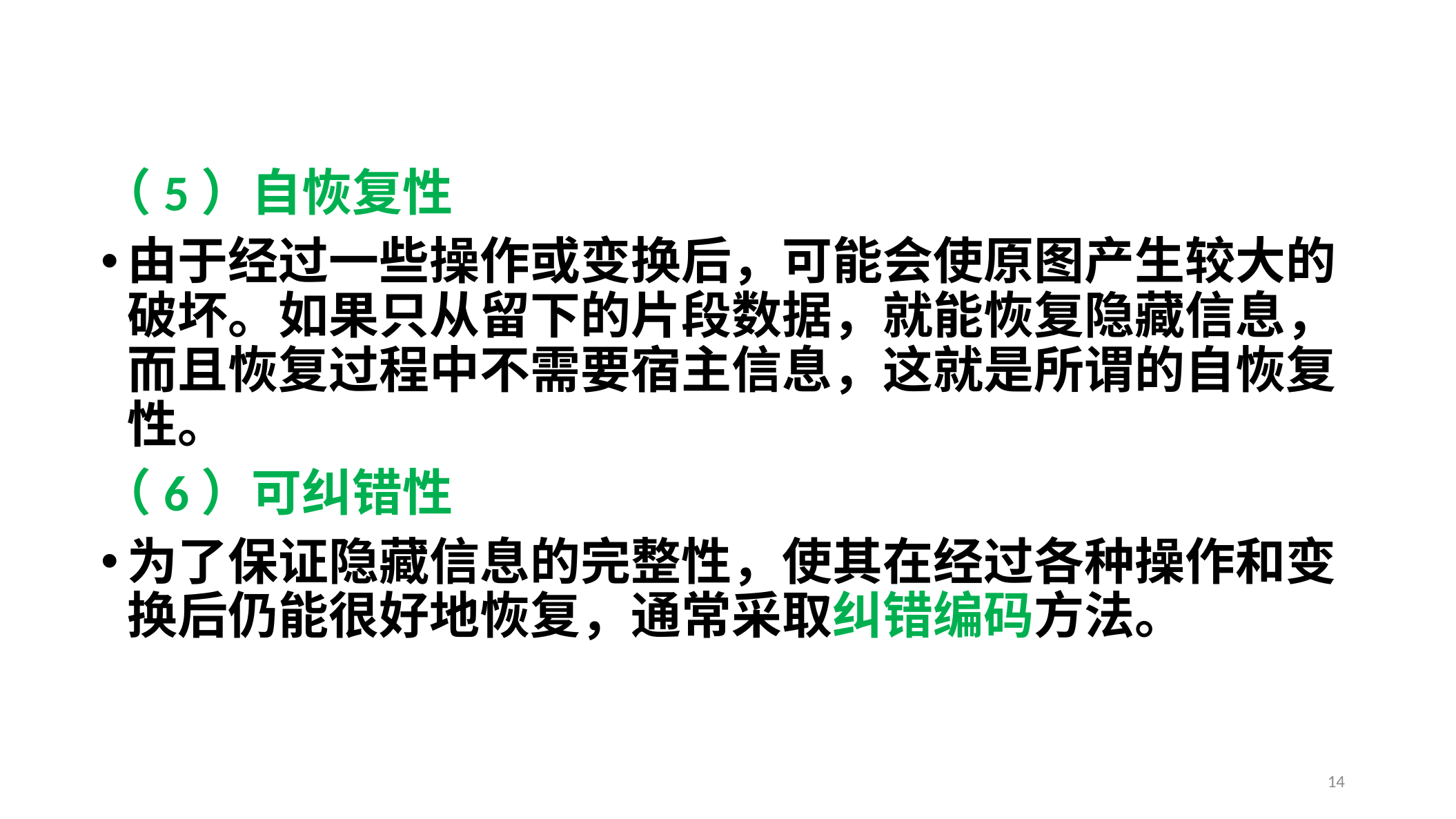

（5）自恢复性
由于经过一些操作或变换后，可能会使原图产生较大的破坏。如果只从留下的片段数据，就能恢复隐藏信息，而且恢复过程中不需要宿主信息，这就是所谓的自恢复性。
（6）可纠错性
为了保证隐藏信息的完整性，使其在经过各种操作和变换后仍能很好地恢复，通常采取纠错编码方法。
14